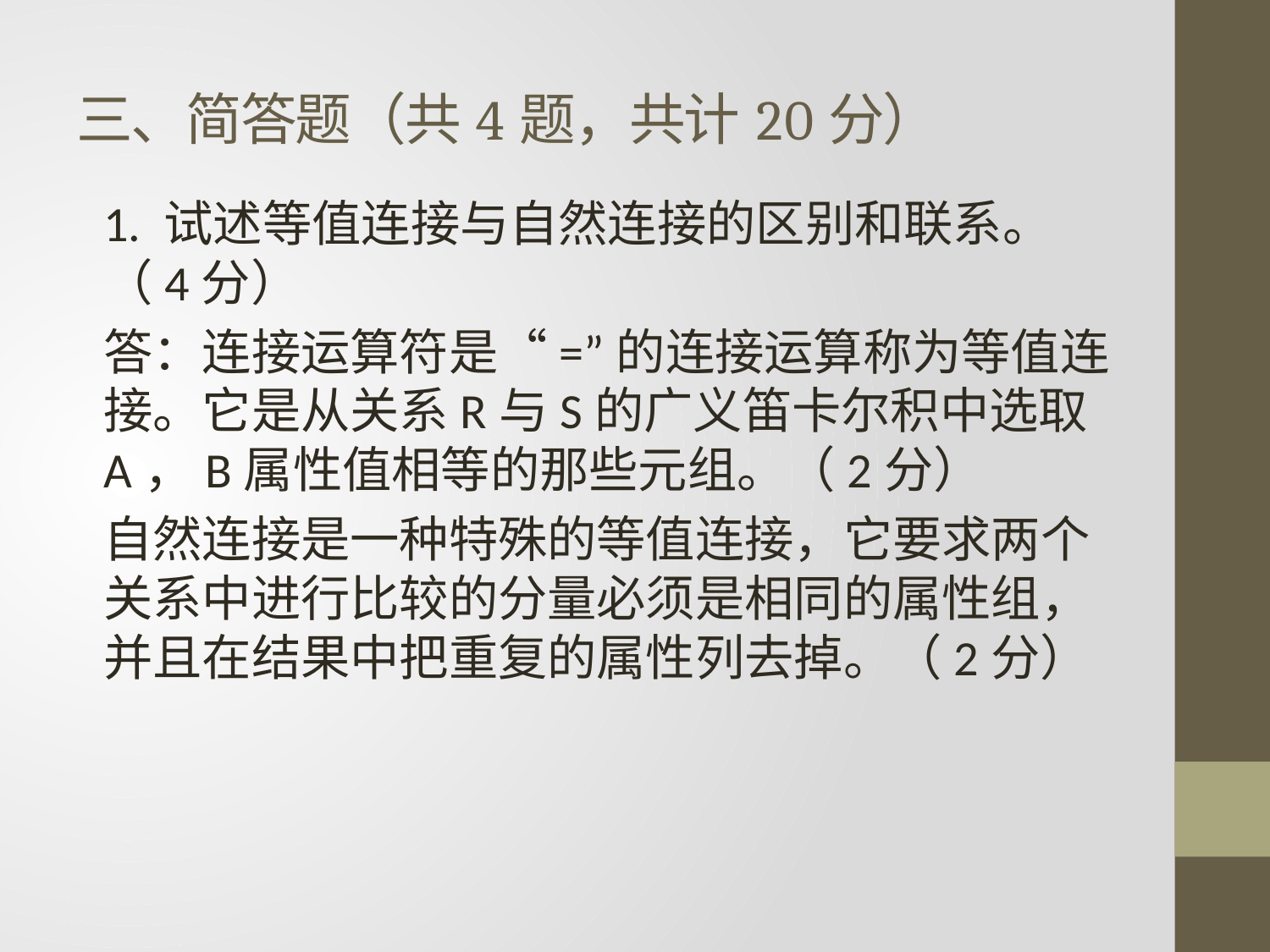

# 三、简答题（共4题，共计20分）
1. 试述等值连接与自然连接的区别和联系。（4分）
答：连接运算符是“=”的连接运算称为等值连接。它是从关系R与S的广义笛卡尔积中选取A，B属性值相等的那些元组。（2分）
自然连接是一种特殊的等值连接，它要求两个关系中进行比较的分量必须是相同的属性组，并且在结果中把重复的属性列去掉。（2分）